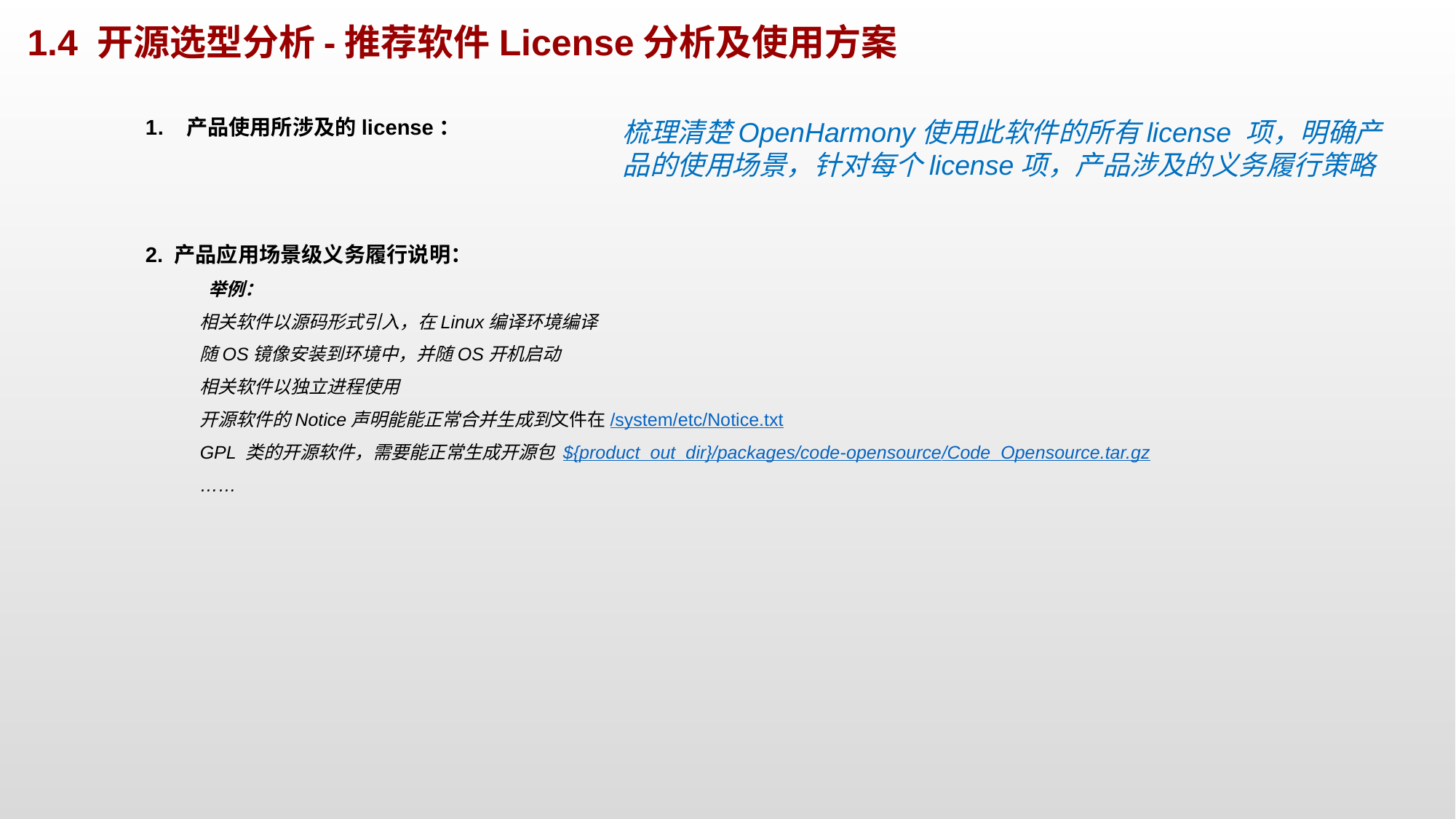

1.4 开源选型分析-推荐软件License分析及使用方案
产品使用所涉及的license：

2. 产品应用场景级义务履行说明：
 举例：
相关软件以源码形式引入，在Linux编译环境编译
随OS镜像安装到环境中，并随OS开机启动
相关软件以独立进程使用
开源软件的Notice声明能能正常合并生成到文件在/system/etc/Notice.txt
GPL 类的开源软件，需要能正常生成开源包 ${product_out_dir}/packages/code-opensource/Code_Opensource.tar.gz
……

梳理清楚OpenHarmony使用此软件的所有license 项，明确产品的使用场景，针对每个license项，产品涉及的义务履行策略